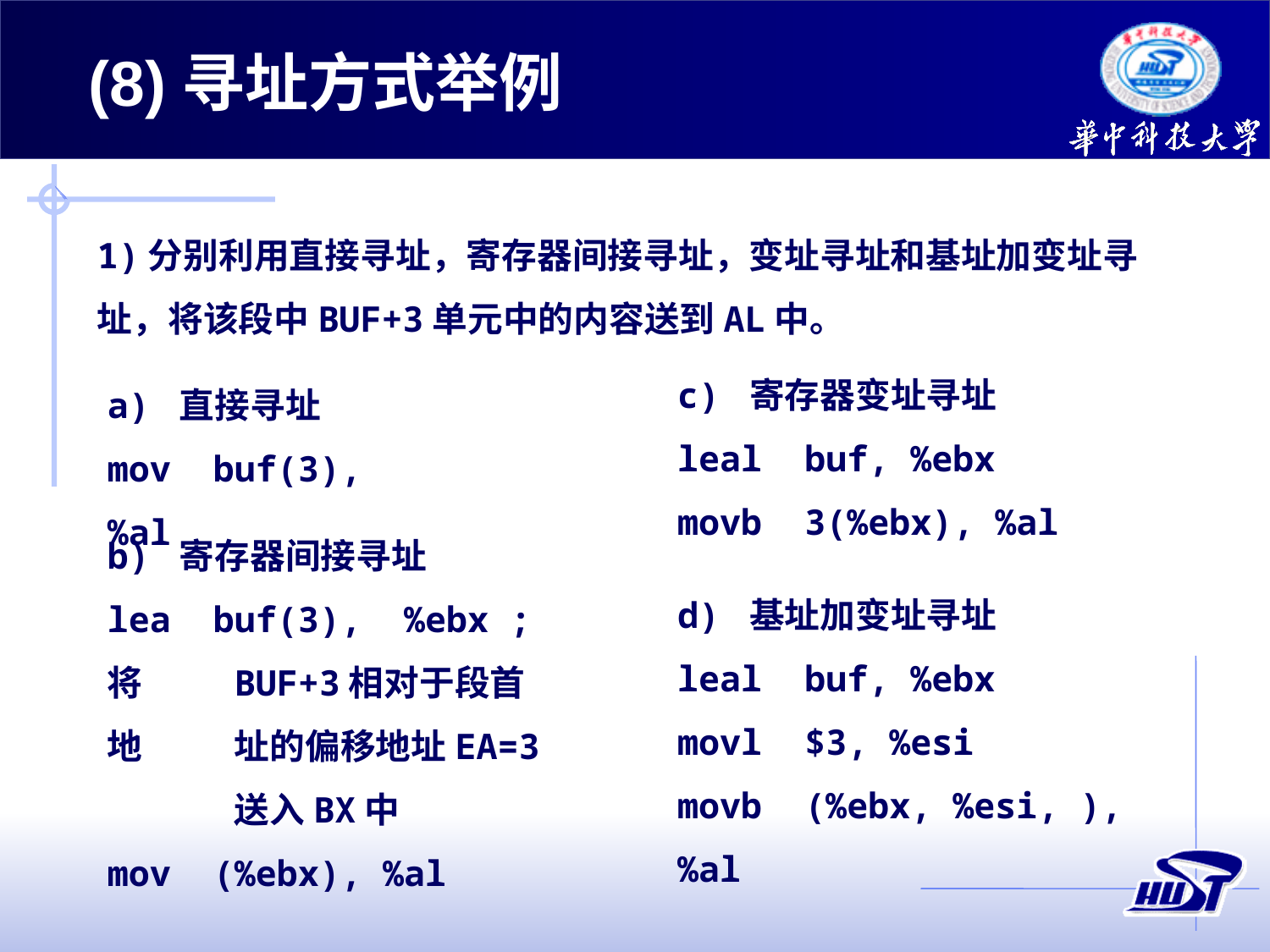

(8)寻址方式举例
1)分别利用直接寻址，寄存器间接寻址，变址寻址和基址加变址寻址，将该段中BUF+3单元中的内容送到AL中。
c) 寄存器变址寻址
leal  buf, %ebx
movb  3(%ebx), %al
a) 直接寻址
mov  buf(3), %al
b) 寄存器间接寻址
lea  buf(3),  %ebx ;将	BUF+3相对于段首地	址的偏移地址EA=3	送入BX中
mov  (%ebx), %al
d) 基址加变址寻址
leal  buf, %ebx
movl  $3, %esi
movb  (%ebx, %esi, ),  %al